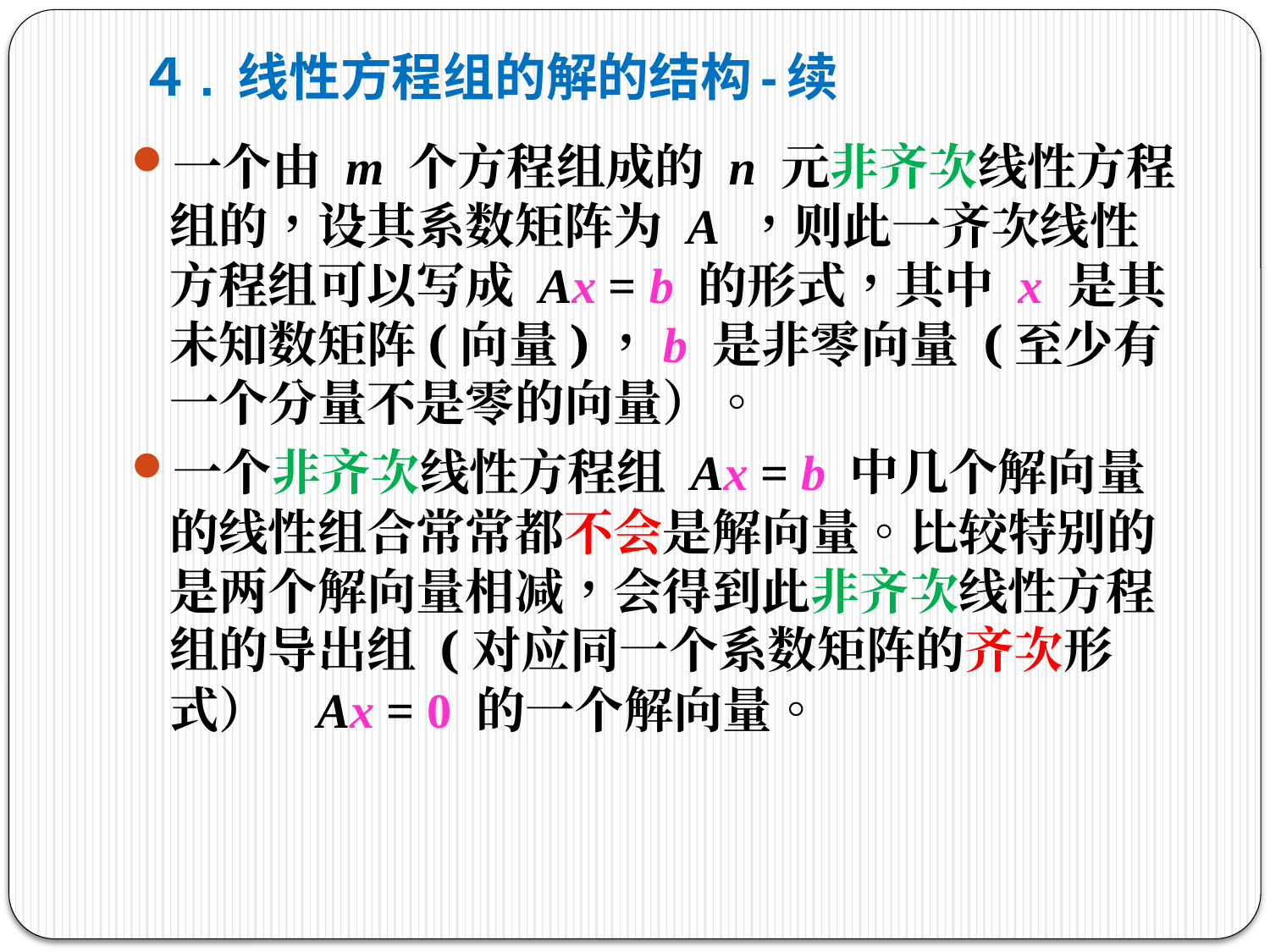

# ４. 线性方程组的解的结构-续
一个由 m 个方程组成的 n 元非齐次线性方程组的，设其系数矩阵为 A ，则此一齐次线性方程组可以写成 Ax = b 的形式，其中 x 是其未知数矩阵(向量)，b 是非零向量 (至少有一个分量不是零的向量）。
一个非齐次线性方程组 Ax = b 中几个解向量的线性组合常常都不会是解向量。比较特别的是两个解向量相减，会得到此非齐次线性方程组的导出组 (对应同一个系数矩阵的齐次形式）   Ax = 0 的一个解向量。